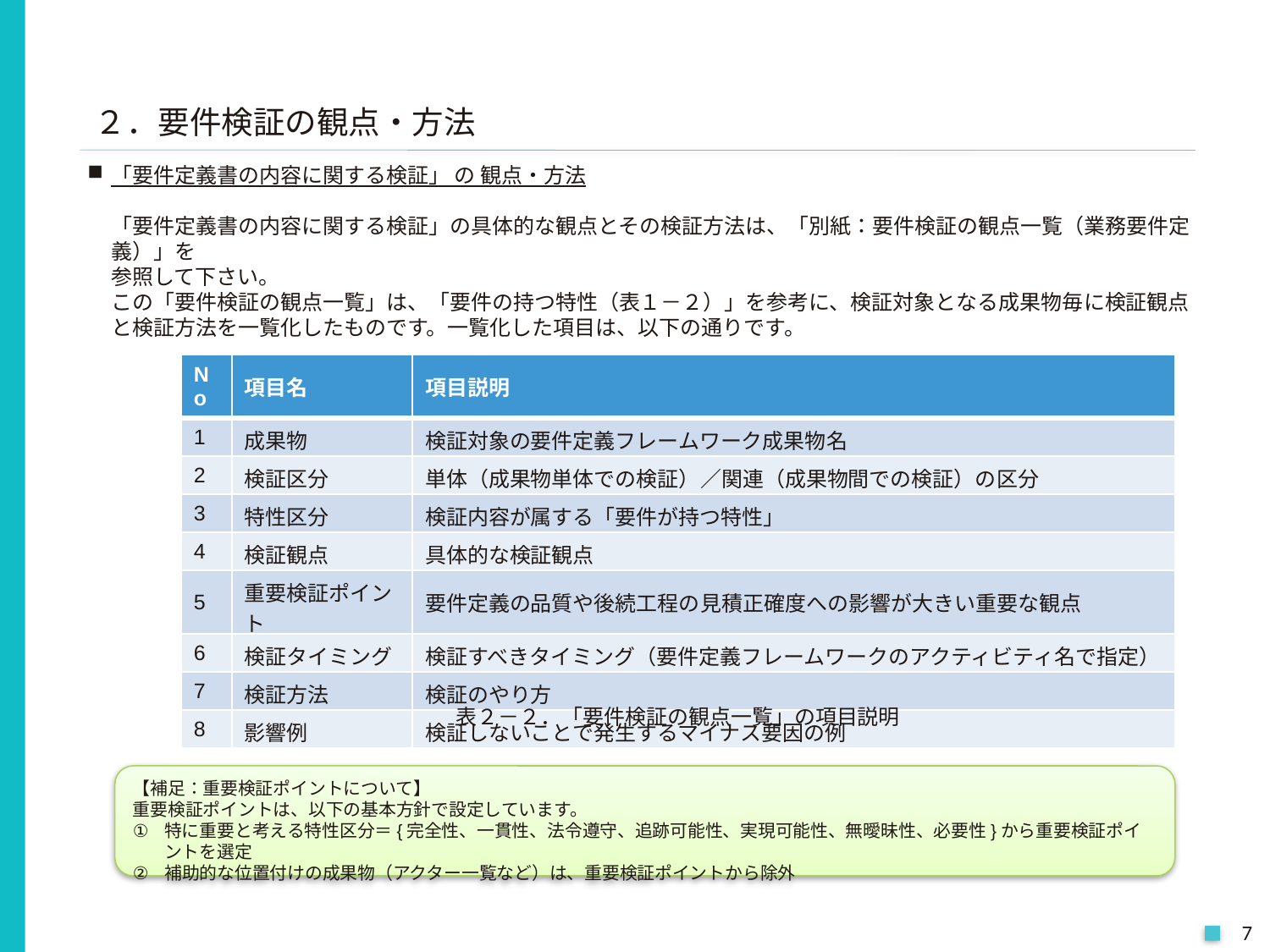

２．要件検証の観点・方法
「要件定義書の内容に関する検証」 の 観点・方法
「要件定義書の内容に関する検証」の具体的な観点とその検証方法は、「別紙：要件検証の観点一覧（業務要件定義）」を
参照して下さい。
この「要件検証の観点一覧」は、「要件の持つ特性（表１－２）」を参考に、検証対象となる成果物毎に検証観点と検証方法を一覧化したものです。一覧化した項目は、以下の通りです。
| No | 項目名 | 項目説明 |
| --- | --- | --- |
| 1 | 成果物 | 検証対象の要件定義フレームワーク成果物名 |
| 2 | 検証区分 | 単体（成果物単体での検証）／関連（成果物間での検証）の区分 |
| 3 | 特性区分 | 検証内容が属する「要件が持つ特性」 |
| 4 | 検証観点 | 具体的な検証観点 |
| 5 | 重要検証ポイント | 要件定義の品質や後続工程の見積正確度への影響が大きい重要な観点 |
| 6 | 検証タイミング | 検証すべきタイミング（要件定義フレームワークのアクティビティ名で指定） |
| 7 | 検証方法 | 検証のやり方 |
| 8 | 影響例 | 検証しないことで発生するマイナス要因の例 |
表２－２．「要件検証の観点一覧」の項目説明
【補足：重要検証ポイントについて】
重要検証ポイントは、以下の基本方針で設定しています。
特に重要と考える特性区分＝{完全性、一貫性、法令遵守、追跡可能性、実現可能性、無曖昧性、必要性}から重要検証ポイントを選定
補助的な位置付けの成果物（アクター一覧など）は、重要検証ポイントから除外
7